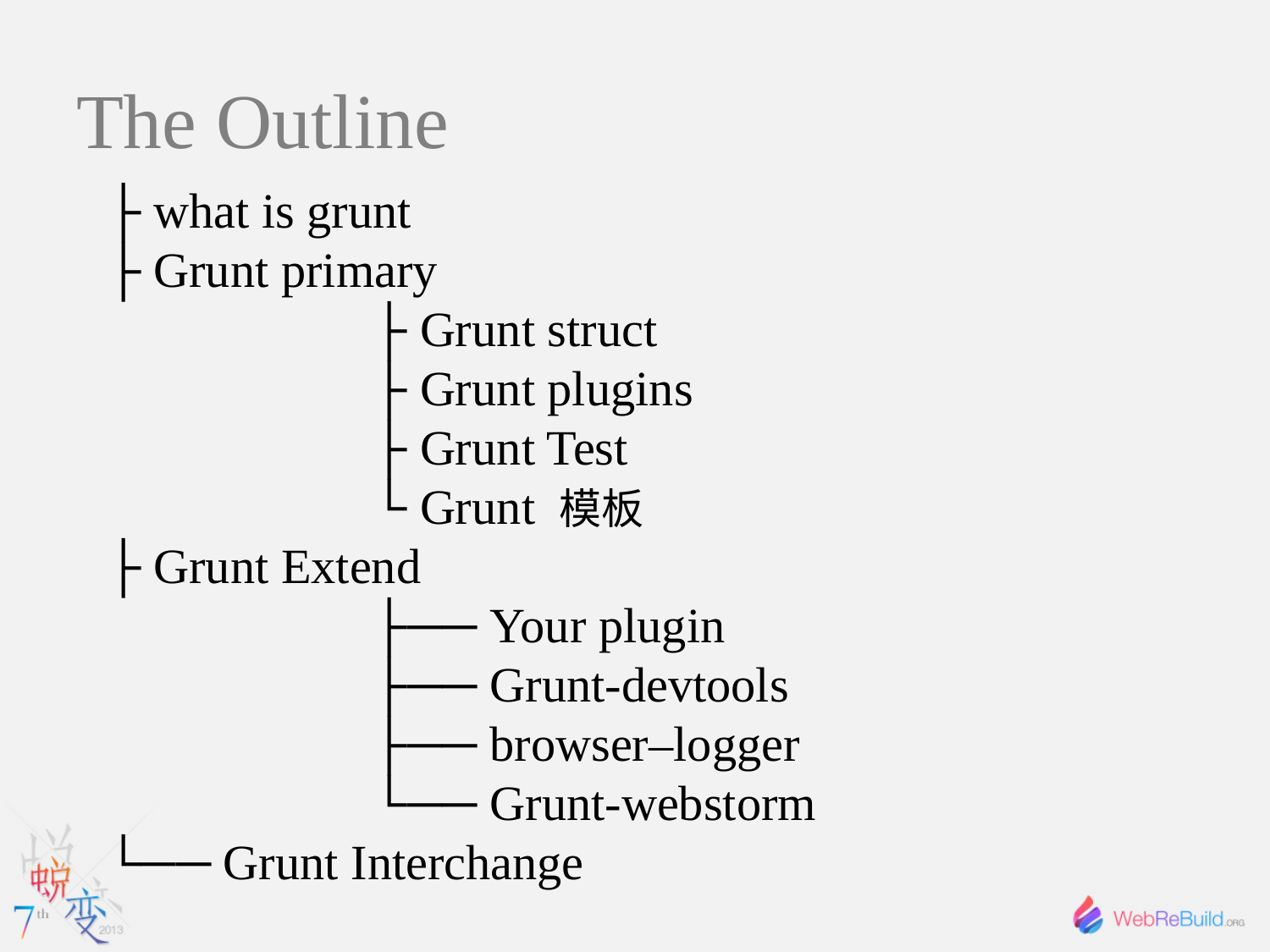

# The Outline
├ what is grunt
├ Grunt primary
		 ├ Grunt struct
		 ├ Grunt plugins
		 ├ Grunt Test
		 └ Grunt 模板
├ Grunt Extend
		 ├── Your plugin
		 ├── Grunt-devtools
		 ├── browser–logger
		 └── Grunt-webstorm
└── Grunt Interchange